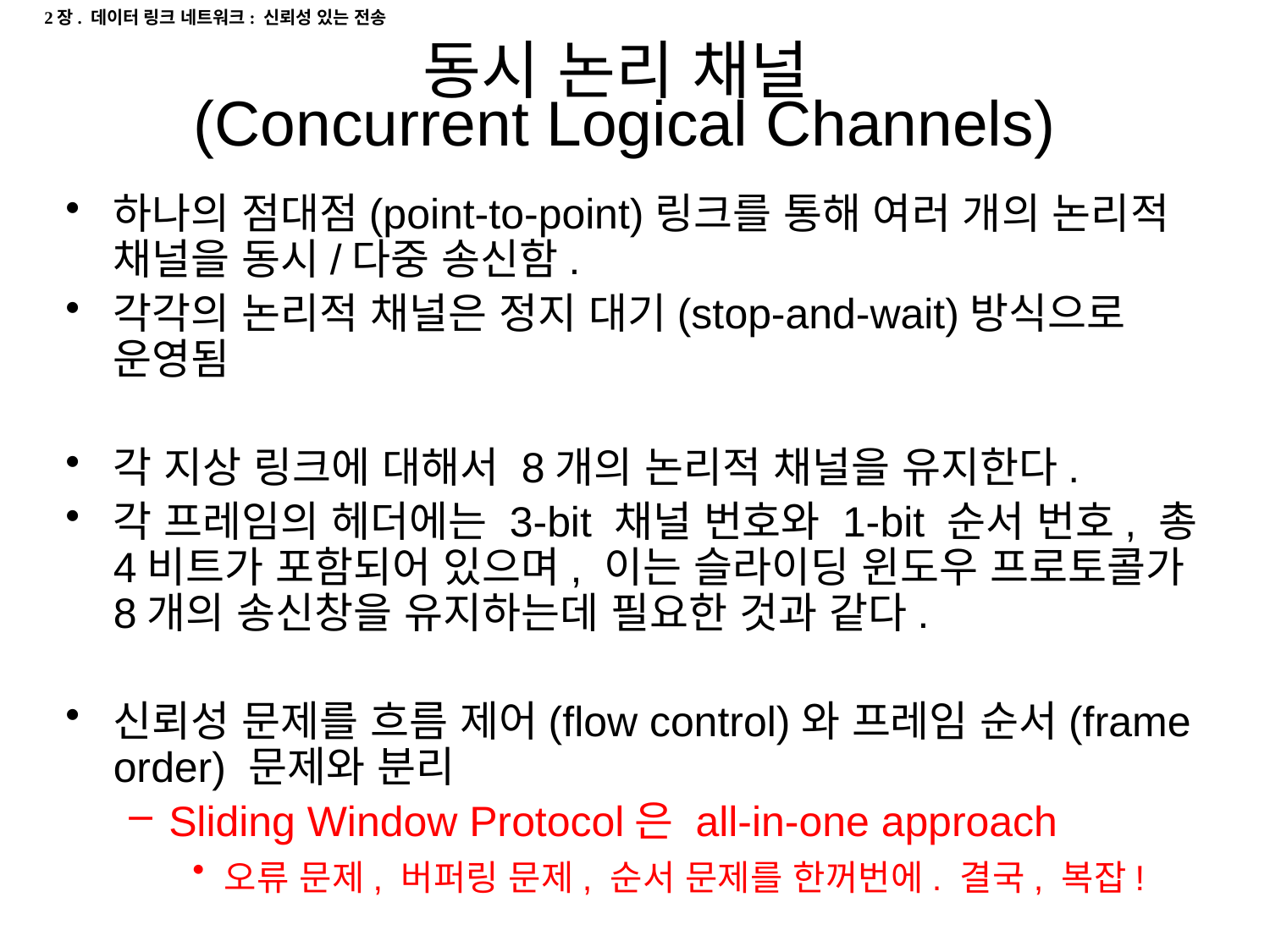

2장. 데이터 링크 네트워크: 신뢰성 있는 전송
# 동시 논리 채널 (Concurrent Logical Channels)
하나의 점대점(point-to-point)링크를 통해 여러 개의 논리적 채널을 동시/다중 송신함.
각각의 논리적 채널은 정지 대기(stop-and-wait)방식으로 운영됨

각 지상 링크에 대해서 8개의 논리적 채널을 유지한다.
각 프레임의 헤더에는 3-bit 채널 번호와 1-bit 순서 번호, 총 4비트가 포함되어 있으며, 이는 슬라이딩 윈도우 프로토콜가 8개의 송신창을 유지하는데 필요한 것과 같다.

신뢰성 문제를 흐름 제어(flow control)와 프레임 순서(frame order) 문제와 분리
Sliding Window Protocol은 all-in-one approach
오류 문제, 버퍼링 문제, 순서 문제를 한꺼번에. 결국, 복잡!